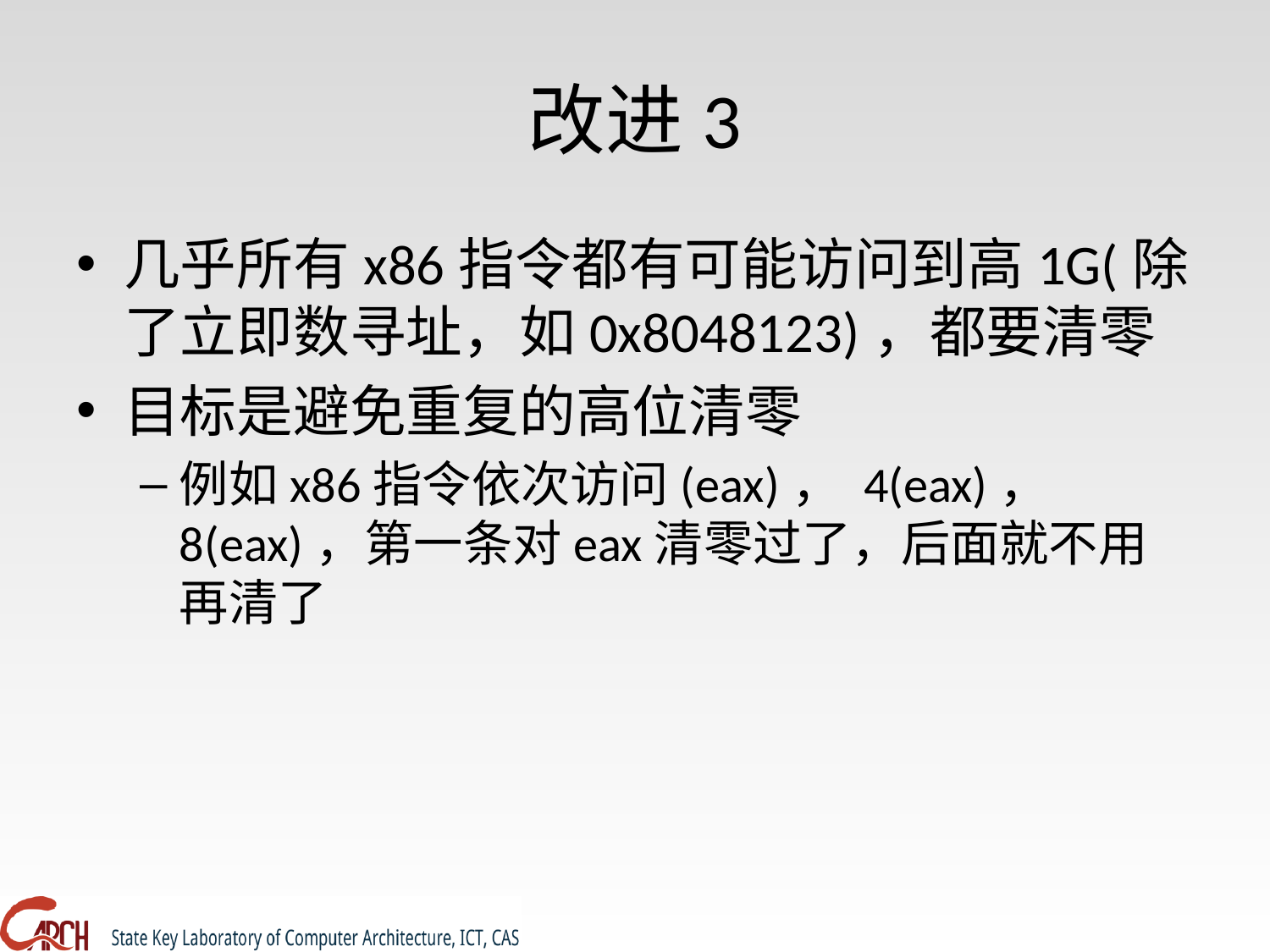

# 改进3
几乎所有x86指令都有可能访问到高1G(除了立即数寻址，如0x8048123)，都要清零
目标是避免重复的高位清零
例如x86指令依次访问(eax)， 4(eax)， 8(eax)，第一条对eax清零过了，后面就不用再清了